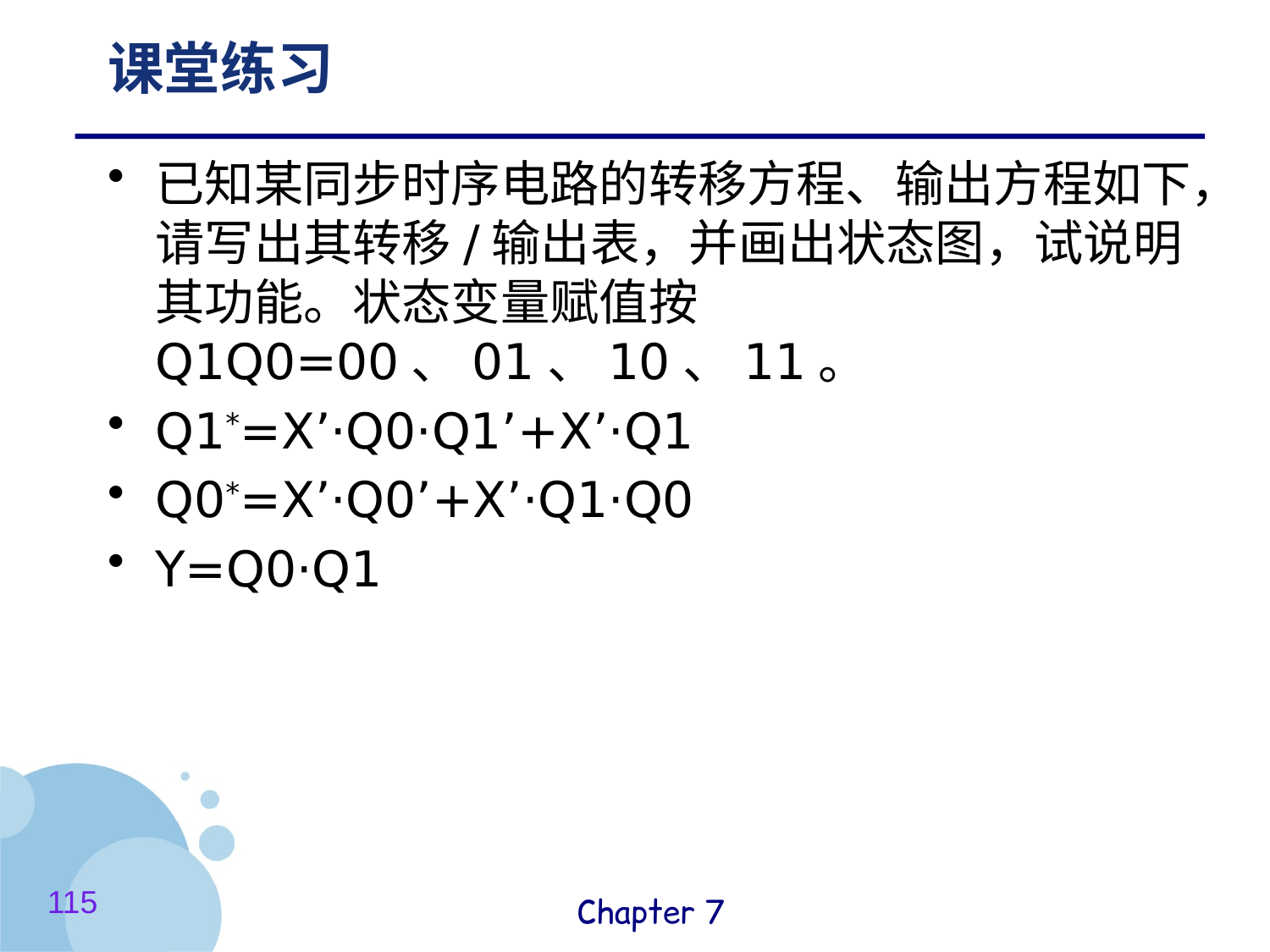

# 课堂练习
已知某同步时序电路的转移方程、输出方程如下，请写出其转移/输出表，并画出状态图，试说明其功能。状态变量赋值按Q1Q0=00、01、10、11。
Q1*=X’·Q0·Q1’+X’·Q1
Q0*=X’·Q0’+X’·Q1·Q0
Y=Q0·Q1